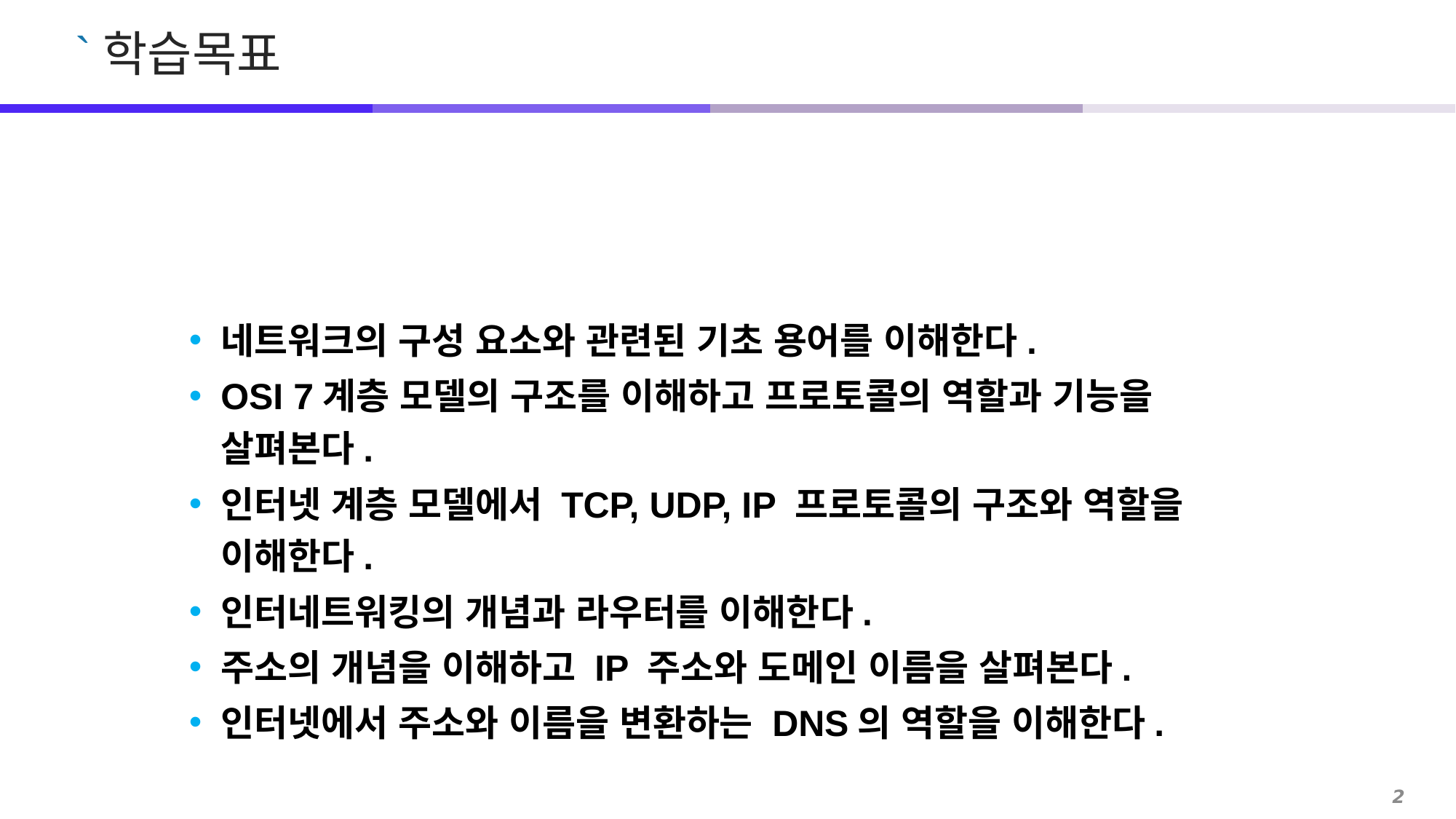

네트워크의 구성 요소와 관련된 기초 용어를 이해한다.
OSI 7계층 모델의 구조를 이해하고 프로토콜의 역할과 기능을 살펴본다.
인터넷 계층 모델에서 TCP, UDP, IP 프로토콜의 구조와 역할을 이해한다.
인터네트워킹의 개념과 라우터를 이해한다.
주소의 개념을 이해하고 IP 주소와 도메인 이름을 살펴본다.
인터넷에서 주소와 이름을 변환하는 DNS의 역할을 이해한다.